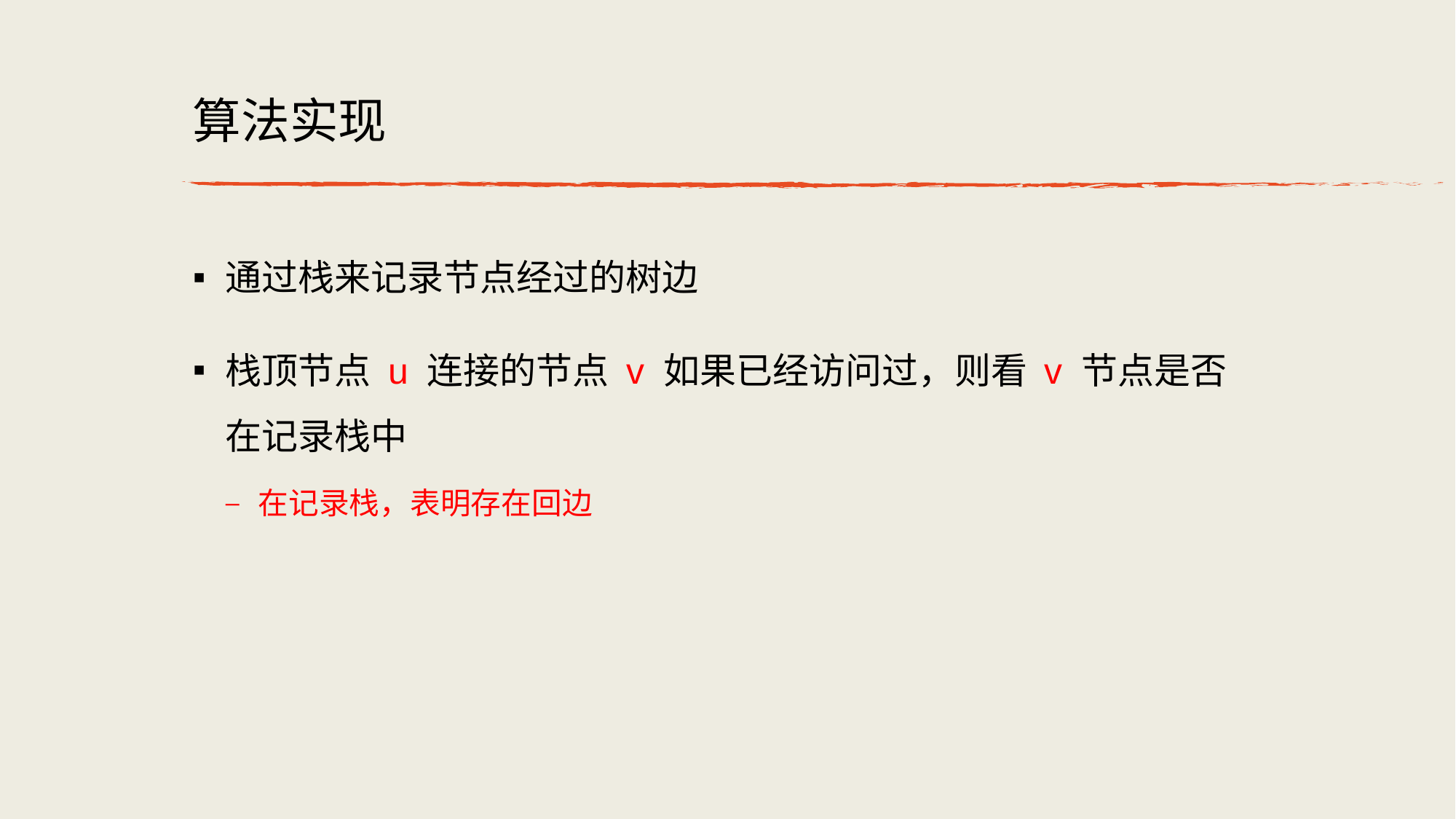

# 算法实现
通过栈来记录节点经过的树边
栈顶节点 u 连接的节点 v 如果已经访问过，则看 v 节点是否在记录栈中
在记录栈，表明存在回边